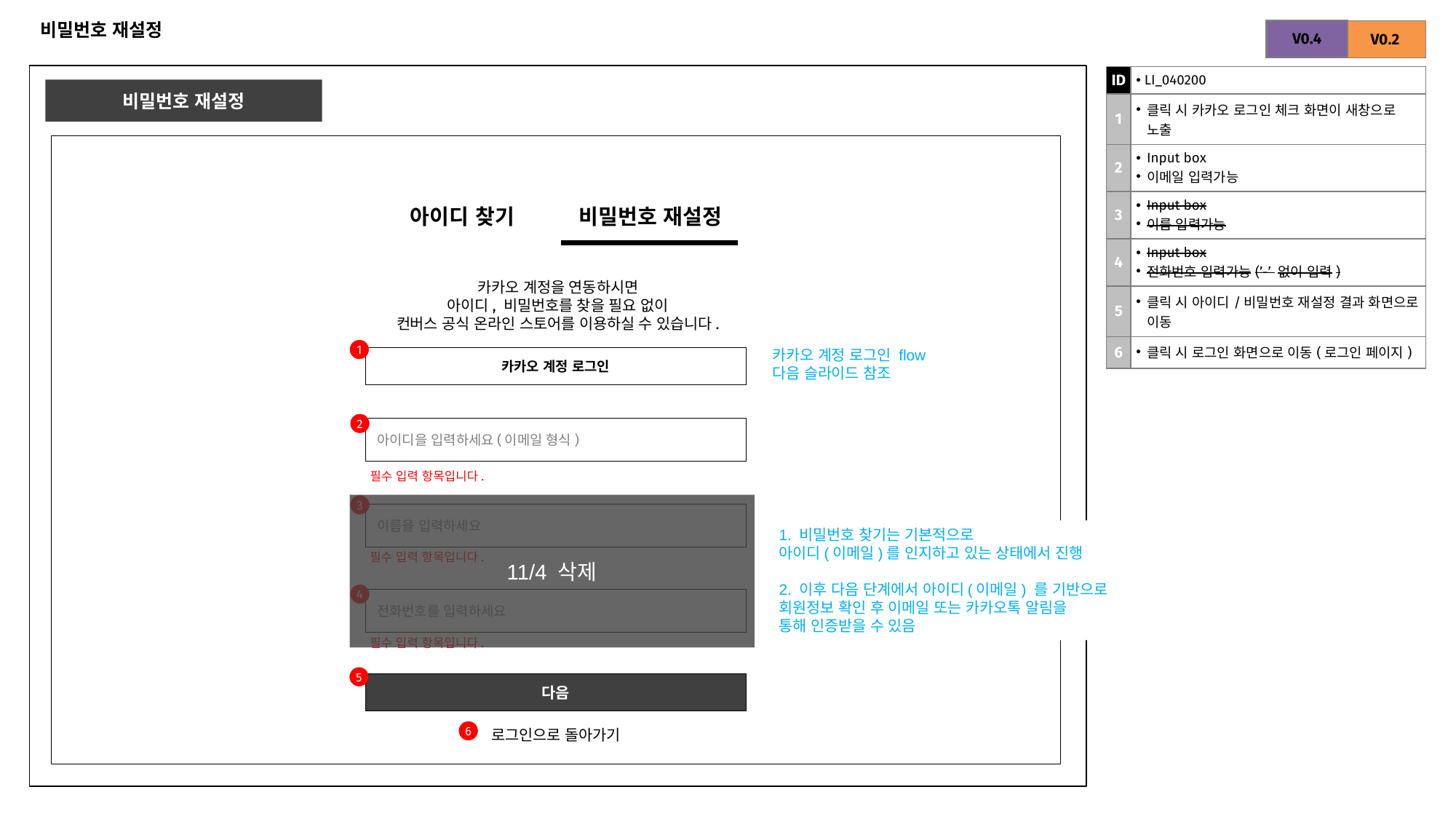

# 비밀번호 재설정
| V0.4 |
| --- |
| V0.2 |
| --- |

| ID | LI\_040200 |
| --- | --- |
| 1 | 클릭 시 카카오 로그인 체크 화면이 새창으로 노출 |
| 2 | Input box 이메일 입력가능 |
| 3 | Input box 이름 입력가능 |
| 4 | Input box 전화번호 입력가능(’-’ 없이 입력) |
| 5 | 클릭 시 아이디/비밀번호 재설정 결과 화면으로 이동 |
| 6 | 클릭 시 로그인 화면으로 이동(로그인 페이지) |
비밀번호 재설정

아이디 찾기
비밀번호 재설정
카카오 계정을 연동하시면
아이디, 비밀번호를 찾을 필요 없이
컨버스 공식 온라인 스토어를 이용하실 수 있습니다.
1
카카오 계정 로그인 flow
다음 슬라이드 참조
카카오 계정 로그인
2
 아이디을 입력하세요(이메일 형식)
필수 입력 항목입니다.
11/4 삭제
3
 이름을 입력하세요
1. 비밀번호 찾기는 기본적으로
아이디(이메일)를 인지하고 있는 상태에서 진행

2. 이후 다음 단계에서 아이디(이메일) 를 기반으로
회원정보 확인 후 이메일 또는 카카오톡 알림을
통해 인증받을 수 있음
필수 입력 항목입니다.
4
 전화번호를 입력하세요
필수 입력 항목입니다.
5
다음
6
로그인으로 돌아가기